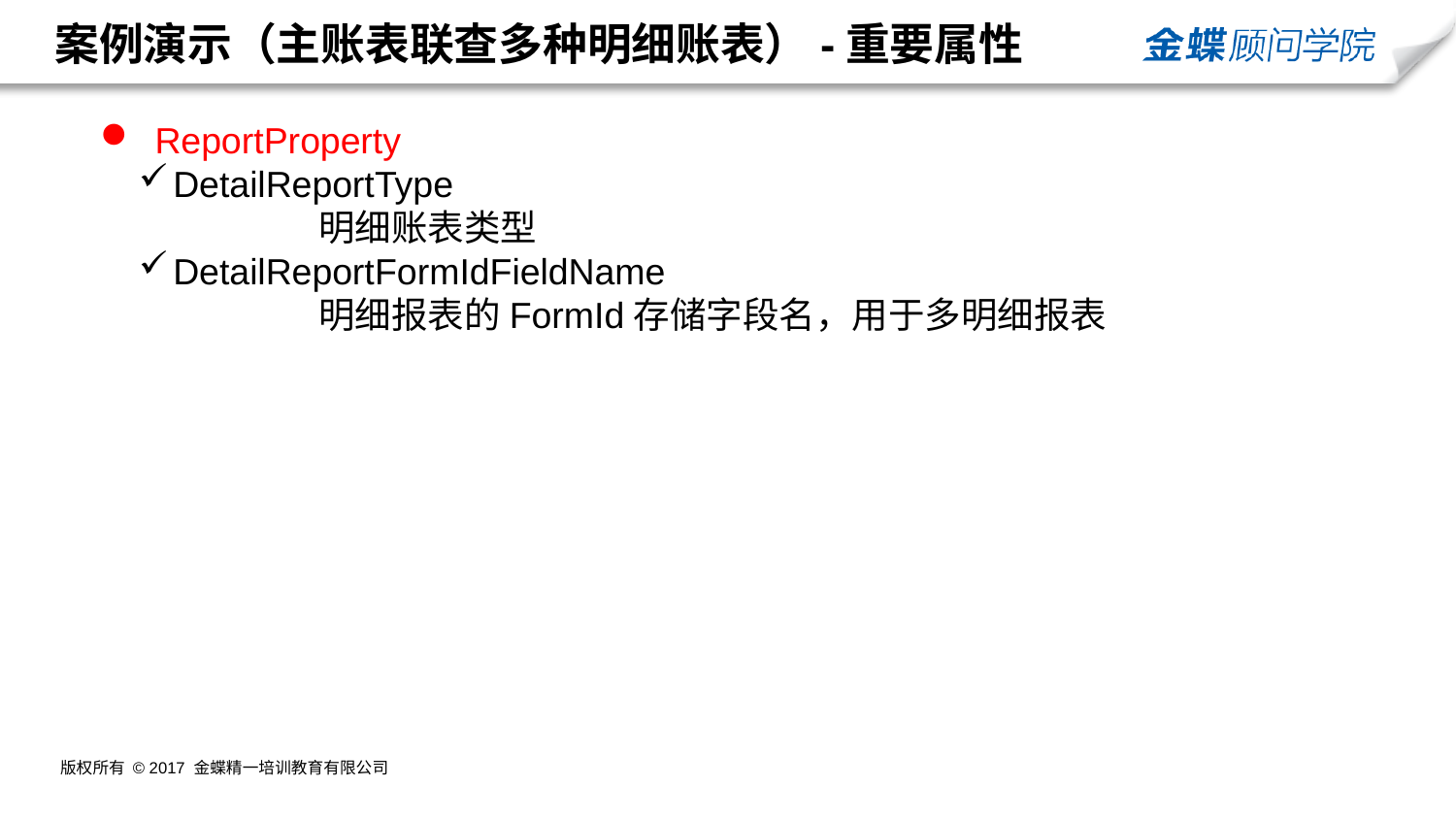

# 案例演示（主账表联查多种明细账表）-重要属性
ReportProperty
DetailReportType
	明细账表类型
DetailReportFormIdFieldName
	明细报表的FormId存储字段名，用于多明细报表